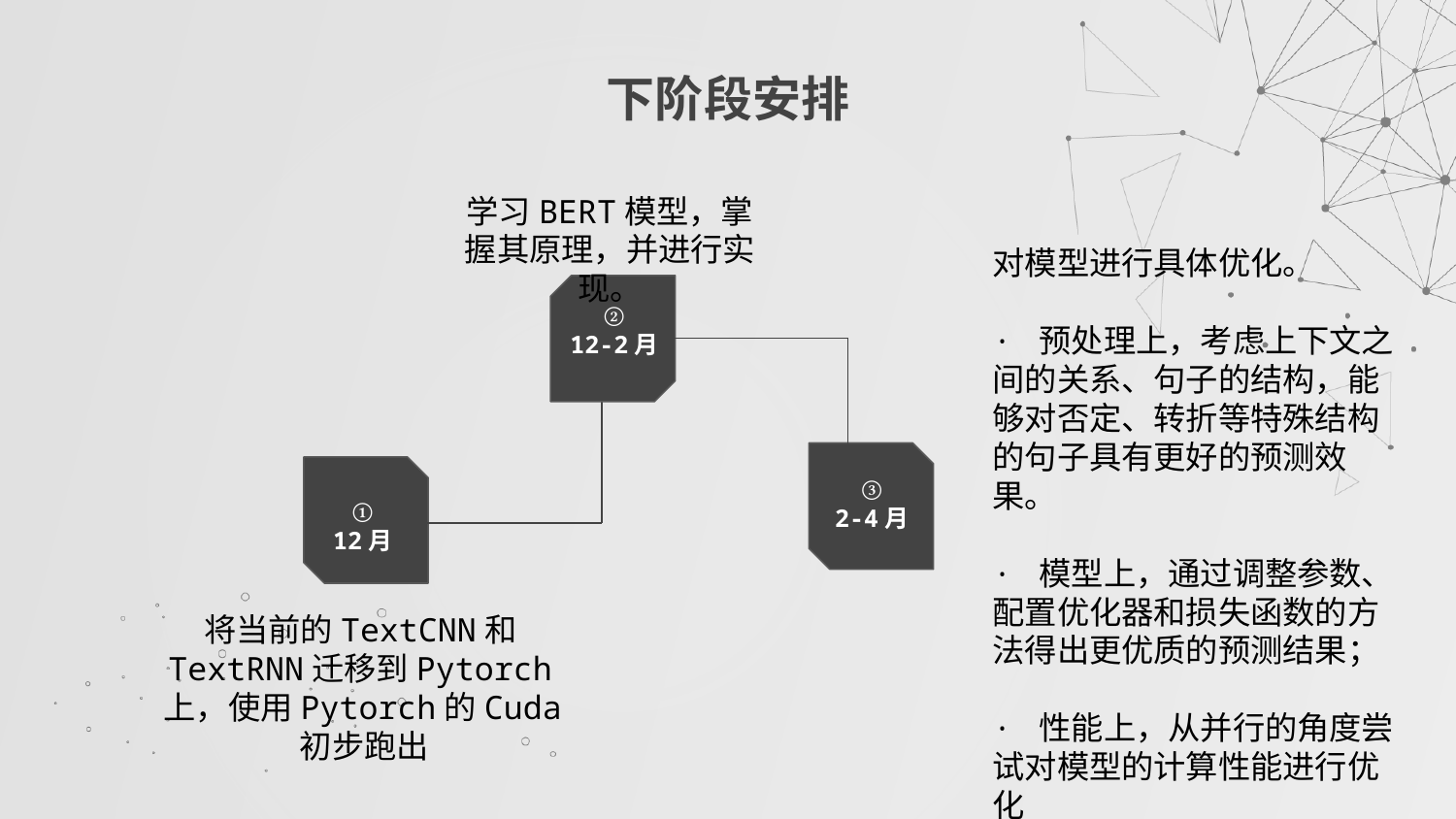

# 下阶段安排
学习BERT模型，掌握其原理，并进行实现。
对模型进行具体优化。

· 预处理上，考虑上下文之间的关系、句子的结构，能够对否定、转折等特殊结构的句子具有更好的预测效果。

· 模型上，通过调整参数、配置优化器和损失函数的方法得出更优质的预测结果；

· 性能上，从并行的角度尝试对模型的计算性能进行优化

②
12-2月

③
2-4月
①
12月
将当前的TextCNN和TextRNN迁移到Pytorch上，使用Pytorch的Cuda初步跑出